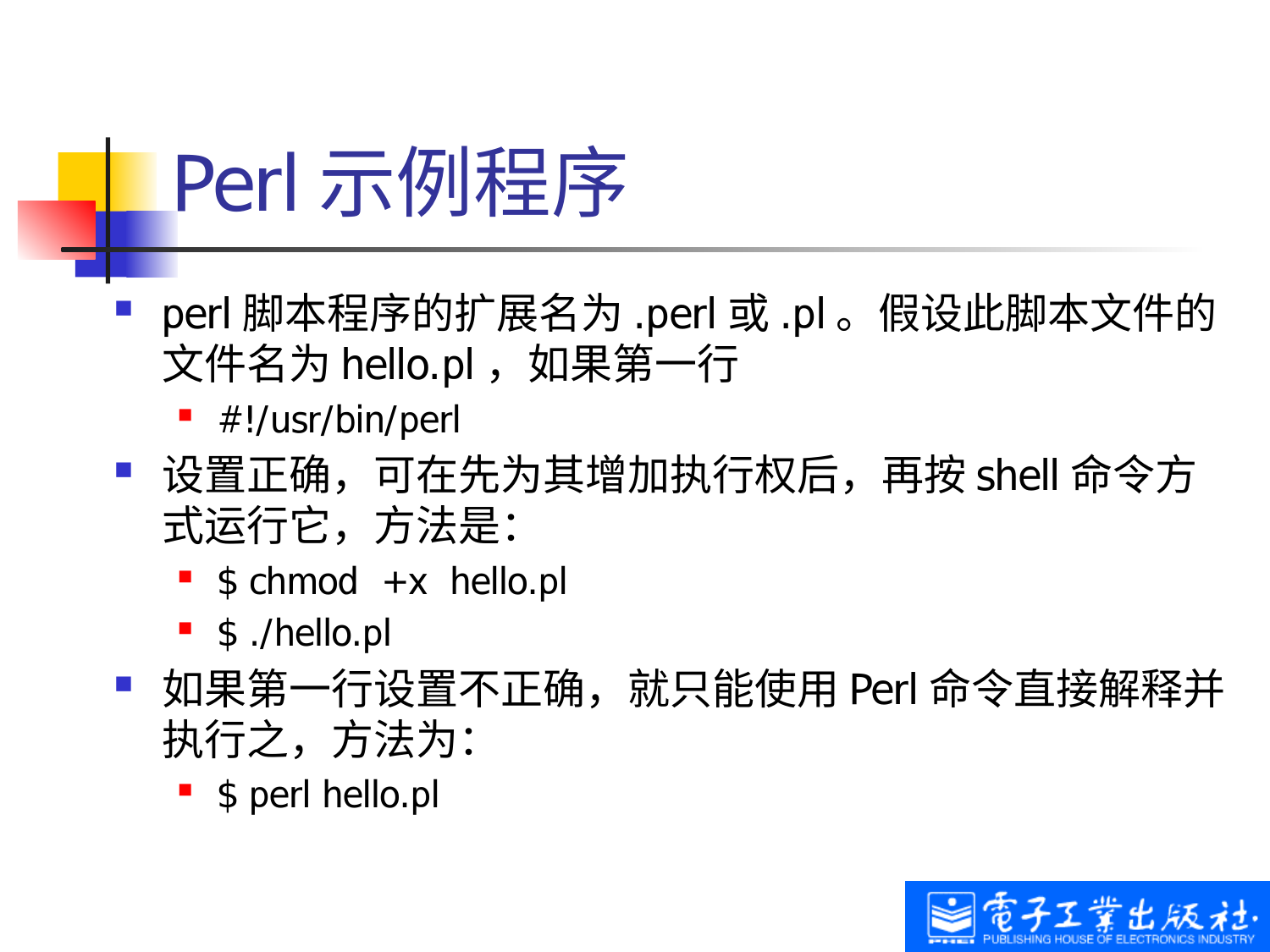

# Perl示例程序
perl脚本程序的扩展名为.perl或.pl。假设此脚本文件的文件名为hello.pl，如果第一行
#!/usr/bin/perl
设置正确，可在先为其增加执行权后，再按shell命令方式运行它，方法是：
$ chmod  +x  hello.pl
$ ./hello.pl
如果第一行设置不正确，就只能使用Perl命令直接解释并执行之，方法为：
$ perl hello.pl